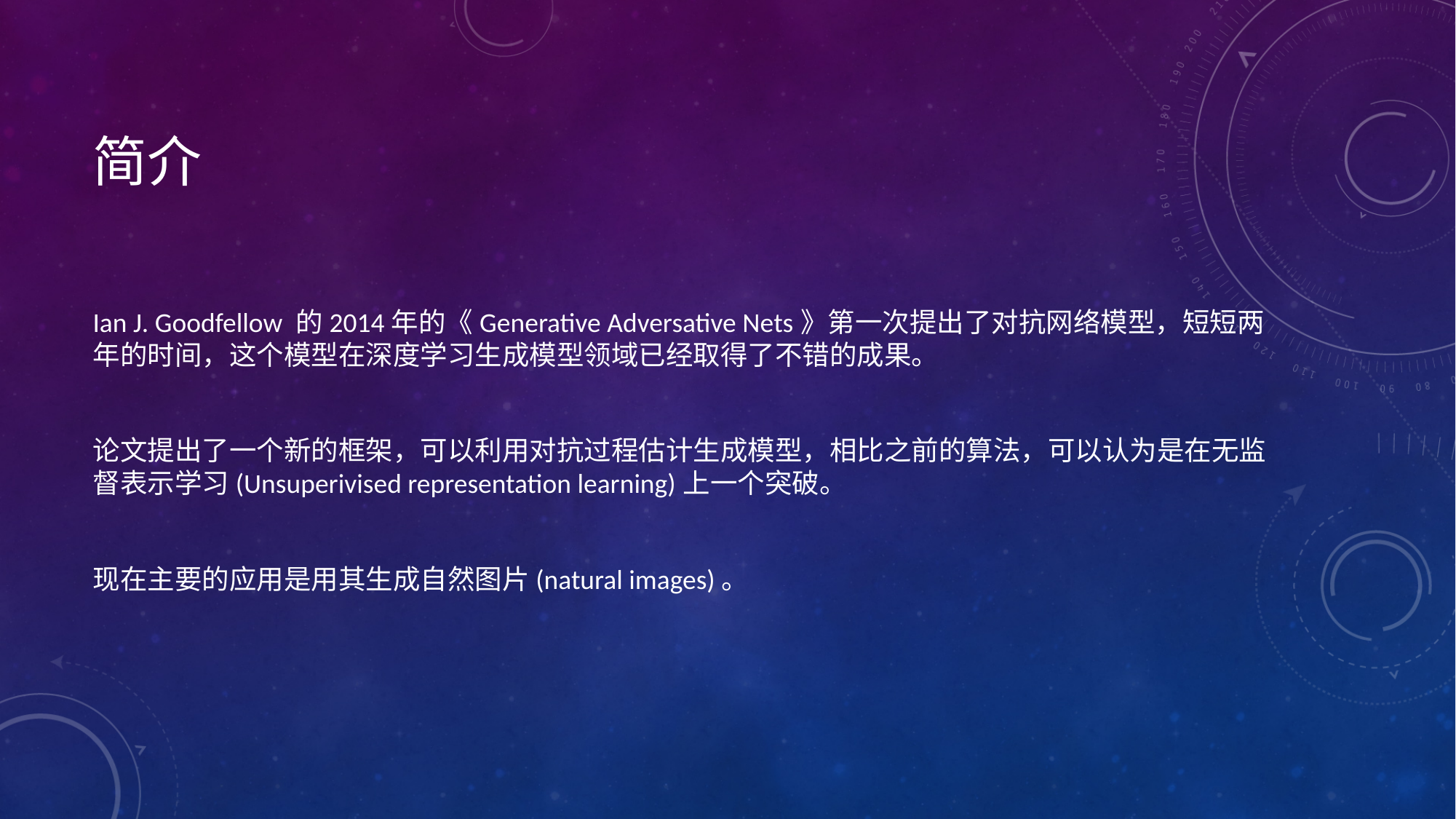

# 简介
Ian J. Goodfellow 的2014年的《Generative Adversative Nets》第一次提出了对抗网络模型，短短两年的时间，这个模型在深度学习生成模型领域已经取得了不错的成果。

论文提出了一个新的框架，可以利用对抗过程估计生成模型，相比之前的算法，可以认为是在无监督表示学习(Unsuperivised representation learning)上一个突破。

现在主要的应用是用其生成自然图片(natural images)。